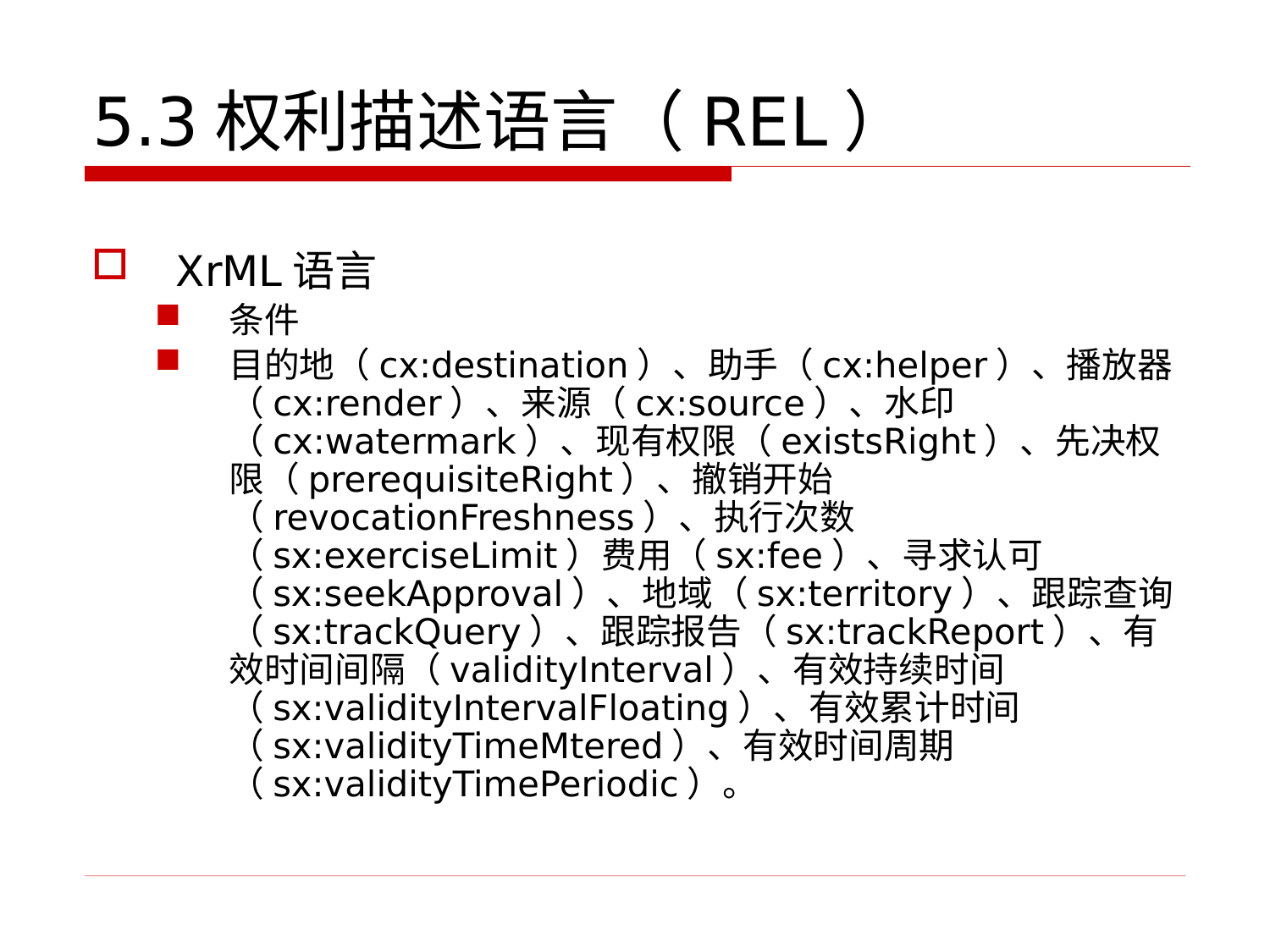

# 5.3权利描述语言（REL）
XrML语言
条件
目的地（cx:destination）、助手（cx:helper）、播放器（cx:render）、来源（cx:source）、水印（cx:watermark）、现有权限（existsRight）、先决权限（prerequisiteRight）、撤销开始（revocationFreshness）、执行次数（sx:exerciseLimit）费用（sx:fee）、寻求认可（sx:seekApproval）、地域（sx:territory）、跟踪查询（sx:trackQuery）、跟踪报告（sx:trackReport）、有效时间间隔（validityInterval）、有效持续时间（sx:validityIntervalFloating）、有效累计时间（sx:validityTimeMtered）、有效时间周期（sx:validityTimePeriodic）。